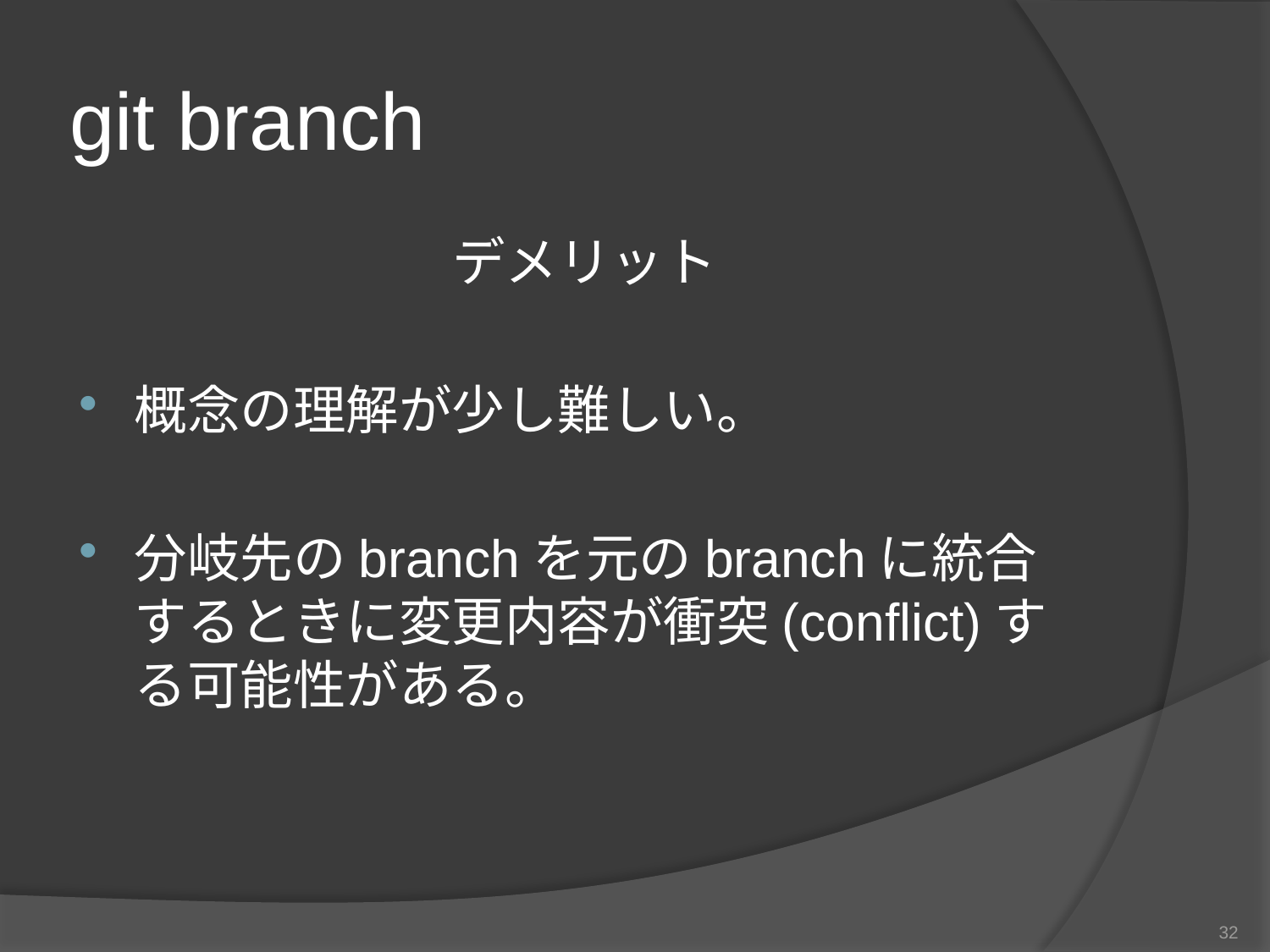

# git branch
デメリット

概念の理解が少し難しい。

分岐先のbranchを元のbranchに統合するときに変更内容が衝突(conflict)する可能性がある。
32